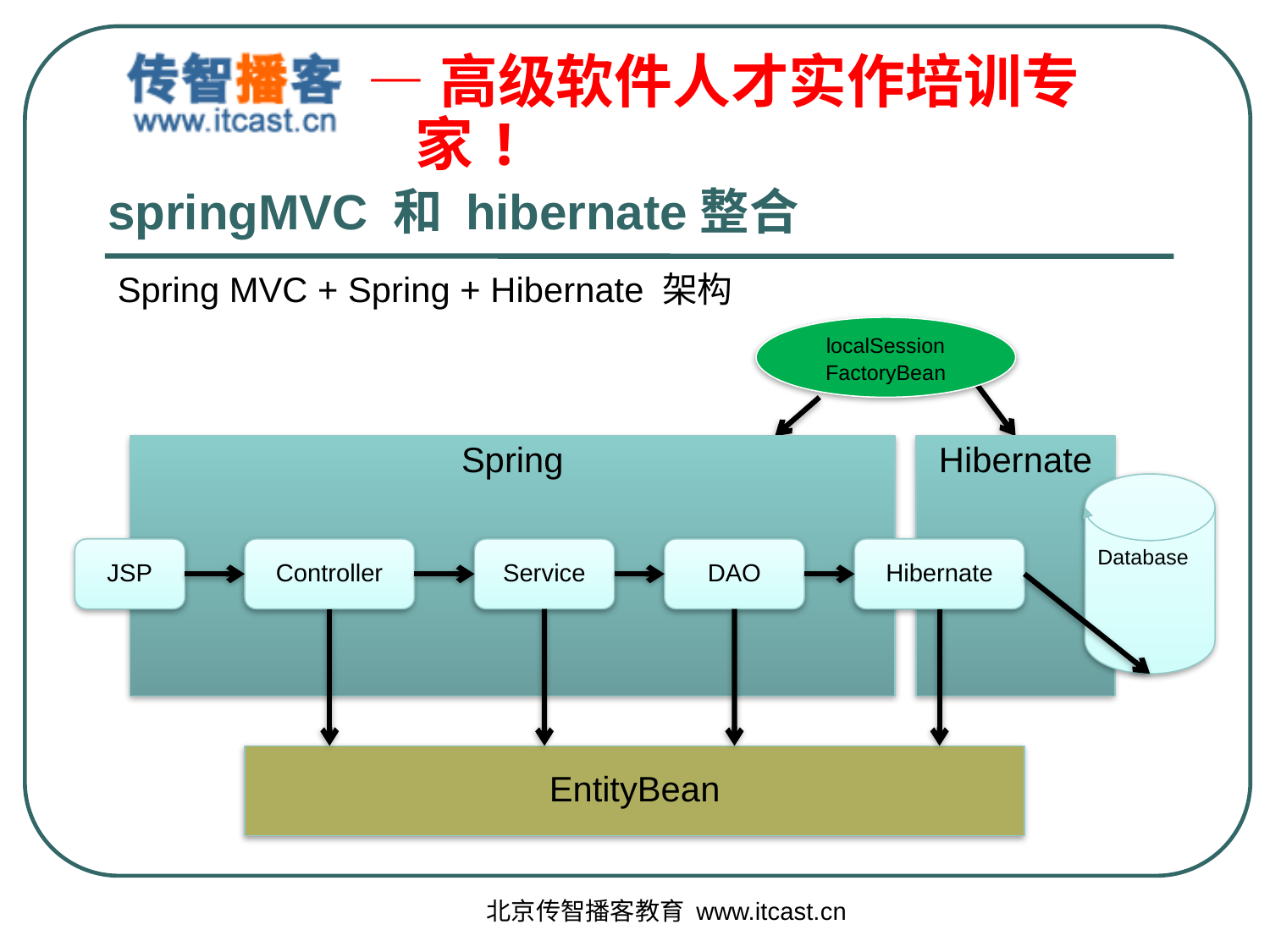

# springMVC 和 hibernate整合
Spring MVC + Spring + Hibernate 架构
localSession
FactoryBean
Spring
Hibernate
Database
JSP
Controller
Service
DAO
Hibernate
EntityBean
北京传智播客教育 www.itcast.cn